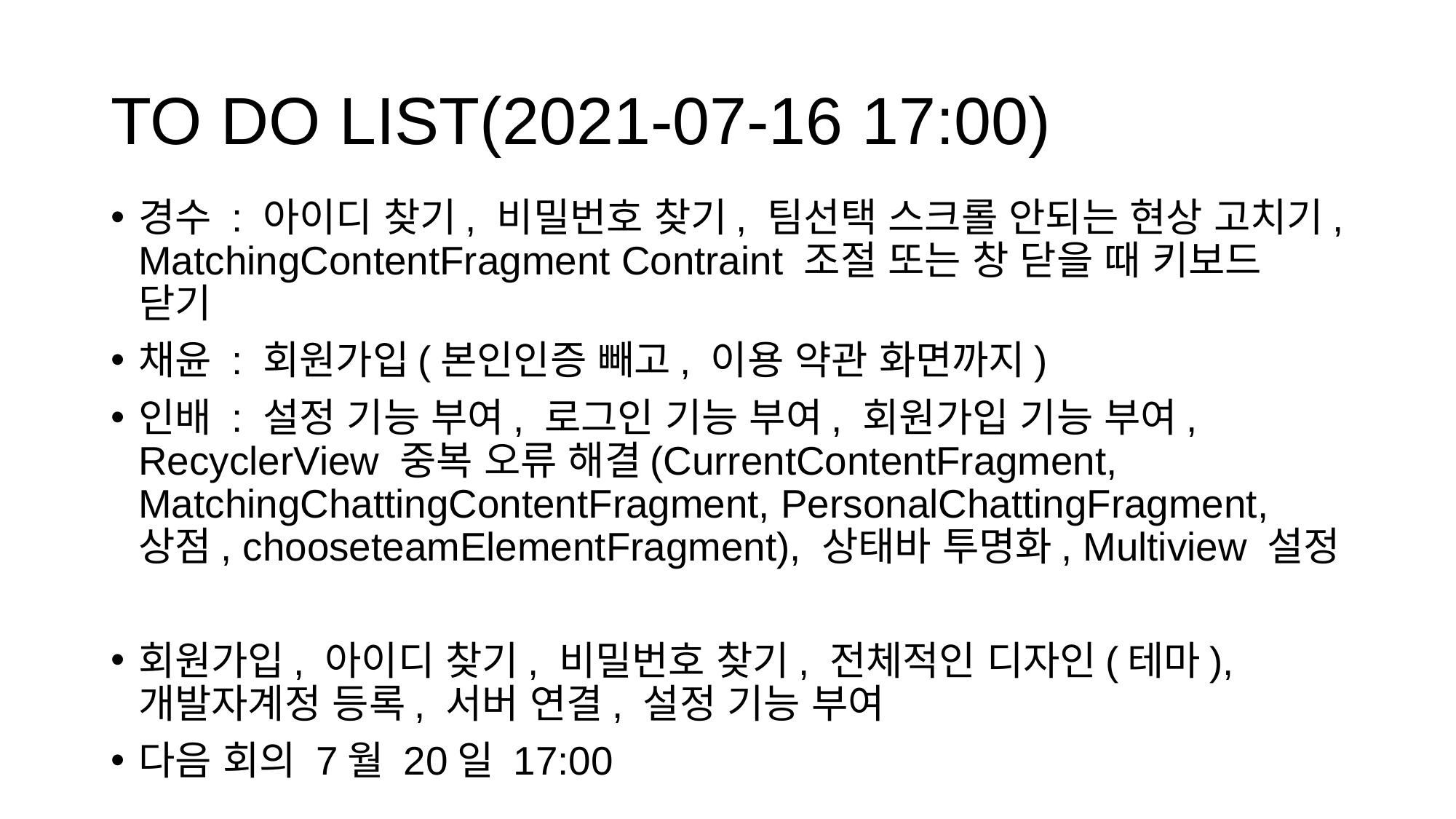

# TO DO LIST(2021-07-16 17:00)
경수 : 아이디 찾기, 비밀번호 찾기, 팀선택 스크롤 안되는 현상 고치기, MatchingContentFragment Contraint 조절 또는 창 닫을 때 키보드 닫기
채윤 : 회원가입(본인인증 빼고, 이용 약관 화면까지)
인배 : 설정 기능 부여, 로그인 기능 부여, 회원가입 기능 부여, RecyclerView 중복 오류 해결(CurrentContentFragment, MatchingChattingContentFragment, PersonalChattingFragment, 상점, chooseteamElementFragment), 상태바 투명화, Multiview 설정

회원가입, 아이디 찾기, 비밀번호 찾기, 전체적인 디자인(테마), 개발자계정 등록, 서버 연결, 설정 기능 부여
다음 회의 7월 20일 17:00